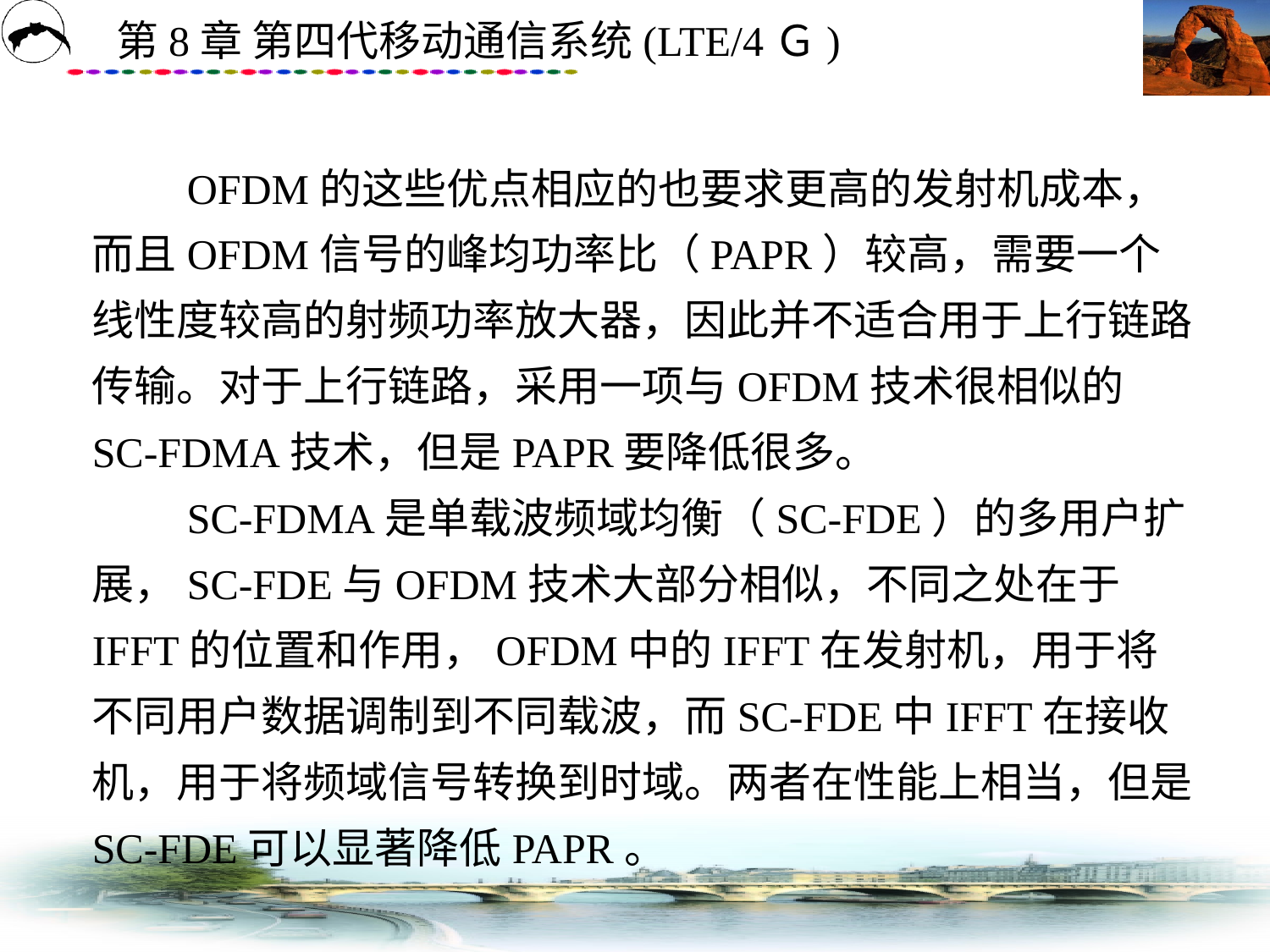

# OFDM的这些优点相应的也要求更高的发射机成本，而且OFDM信号的峰均功率比（PAPR）较高，需要一个线性度较高的射频功率放大器，因此并不适合用于上行链路传输。对于上行链路，采用一项与OFDM技术很相似的SC-FDMA技术，但是PAPR要降低很多。 　　SC-FDMA是单载波频域均衡（SC-FDE）的多用户扩展，SC-FDE与OFDM技术大部分相似，不同之处在于IFFT的位置和作用，OFDM中的IFFT在发射机，用于将不同用户数据调制到不同载波，而SC-FDE中IFFT在接收机，用于将频域信号转换到时域。两者在性能上相当，但是SC-FDE可以显著降低PAPR。